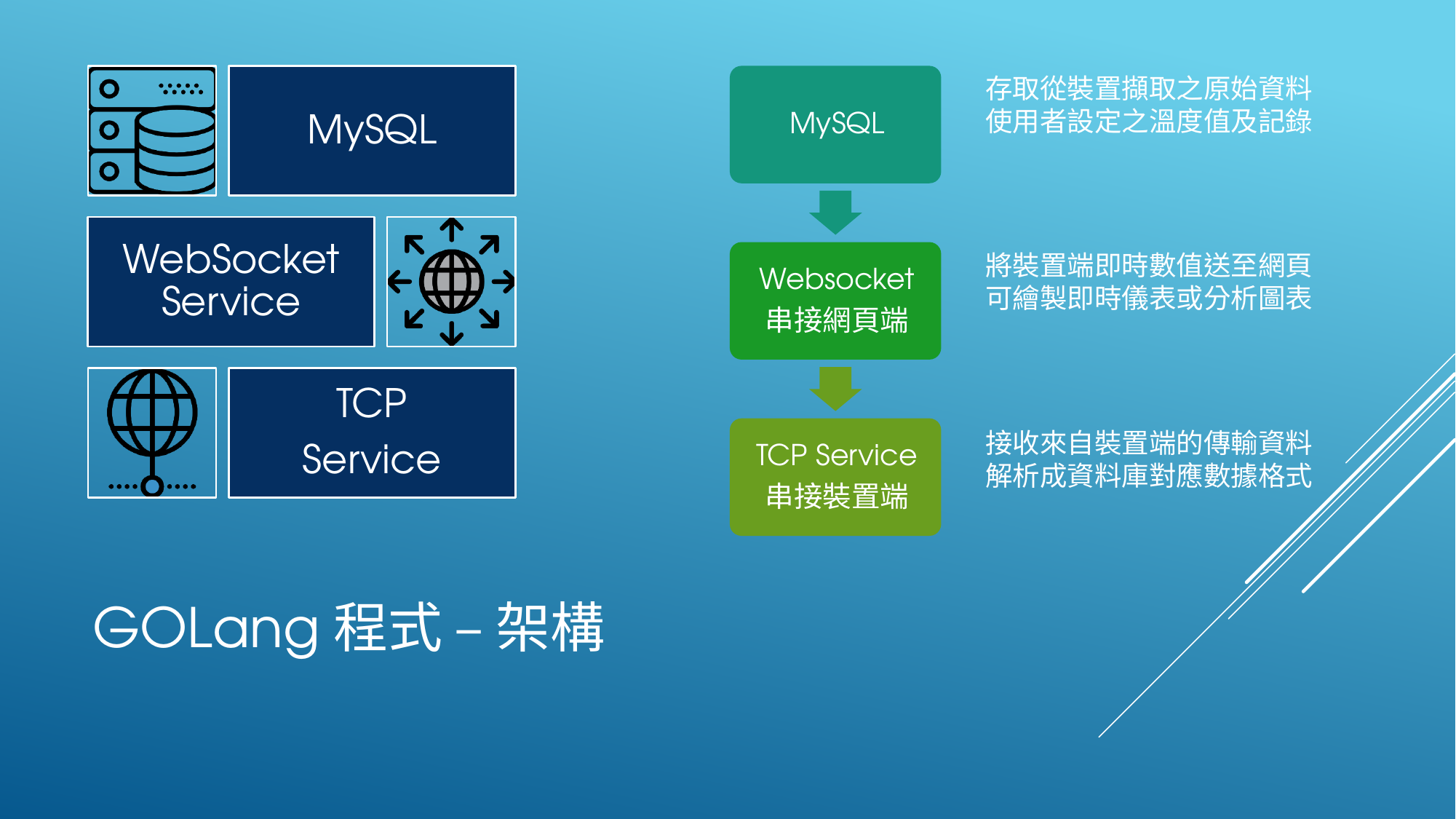

MySQL
WebSocket Service
TCP
Service
MySQL

Websocket
串接網頁端

TCP Service
串接裝置端
存取從裝置擷取之原始資料
使用者設定之溫度值及記錄
將裝置端即時數值送至網頁
可繪製即時儀表或分析圖表
接收來自裝置端的傳輸資料
解析成資料庫對應數據格式
# GOLang程式 – 架構